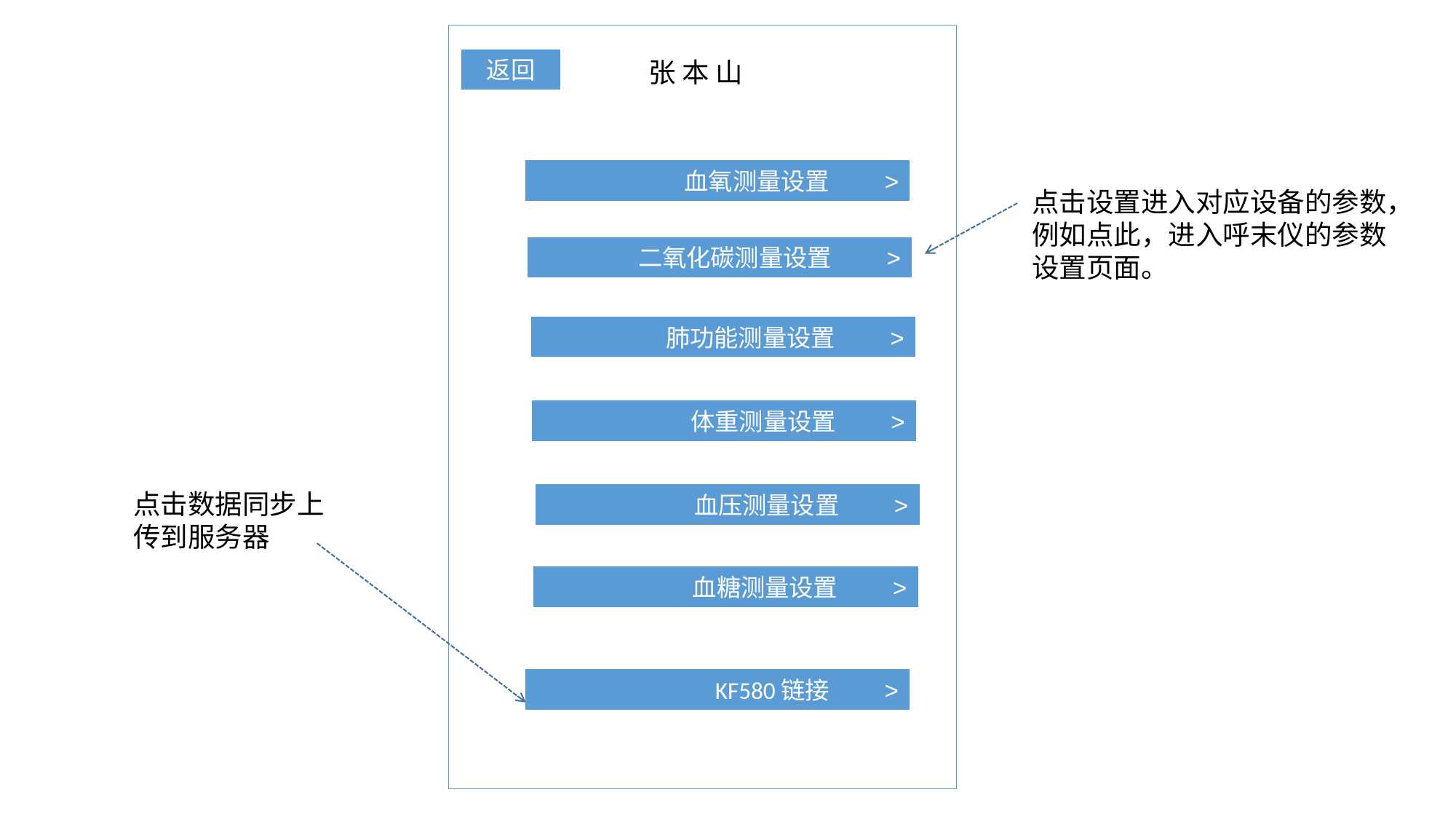

返回
张 本 山
血氧测量设置         >
点击设置进入对应设备的参数，
例如点此，进入呼末仪的参数
设置页面。
二氧化碳测量设置         >
肺功能测量设置         >
体重测量设置         >
点击数据同步上传到服务器
血压测量设置         >
血糖测量设置         >
 KF580链接         >